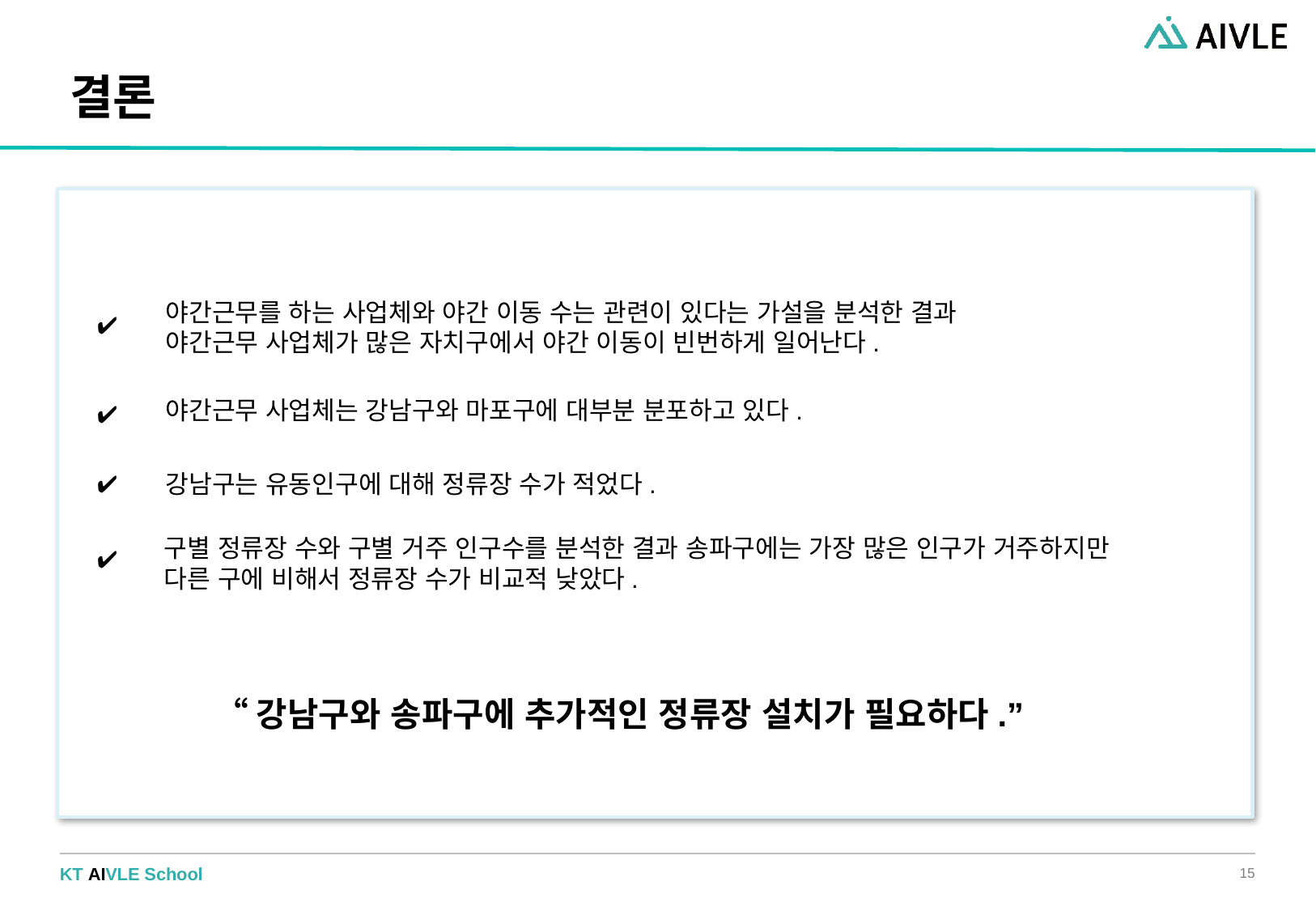

# 결론

야간근무를 하는 사업체와 야간 이동 수는 관련이 있다는 가설을 분석한 결과
야간근무 사업체가 많은 자치구에서 야간 이동이 빈번하게 일어난다.

야간근무 사업체는 강남구와 마포구에 대부분 분포하고 있다.

강남구는 유동인구에 대해 정류장 수가 적었다.

구별 정류장 수와 구별 거주 인구수를 분석한 결과 송파구에는 가장 많은 인구가 거주하지만
다른 구에 비해서 정류장 수가 비교적 낮았다.

 “강남구와 송파구에 추가적인 정류장 설치가 필요하다.”